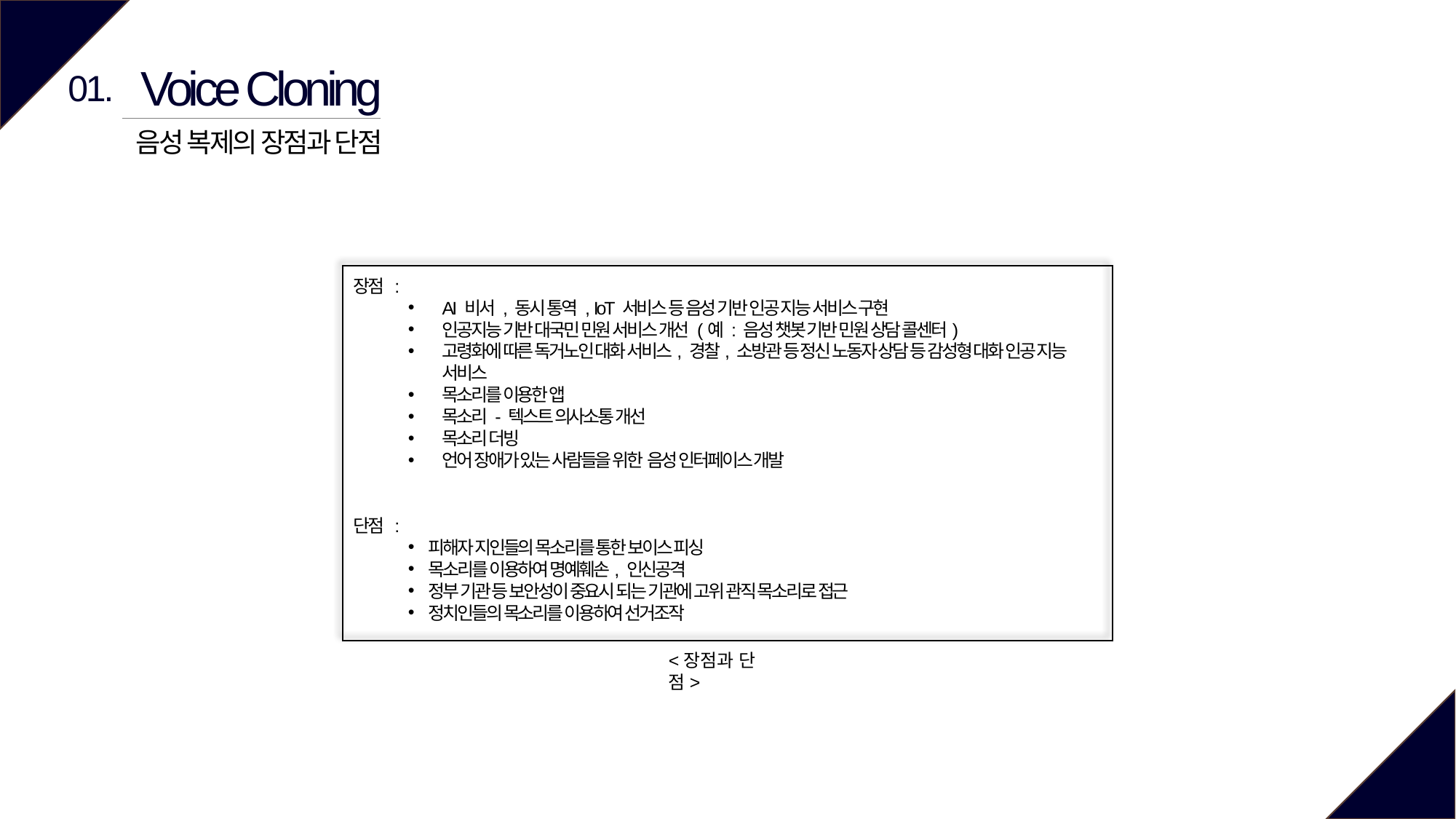

Voice Cloning
01.
음성 복제의 장점과 단점

장점  :
AI 비서 , 동시 통역 ,  IoT 서비스 등 음성 기반 인공 지능 서비스 구현
인공지능 기반 대국민 민원 서비스 개선 (예 : 음성 챗봇 기반 민원 상담 콜센터)
고령화에 따른 독거노인 대화 서비스, 경찰, 소방관 등 정신 노동자 상담 등 감성형 대화 인공 지능 서비스
목소리를 이용한 앱
목소리 - 텍스트 의사소통 개선
목소리 더빙
언어 장애가 있는 사람들을 위한  음성 인터페이스 개발

단점  :
피해자 지인들의 목소리를 통한 보이스 피싱
목소리를 이용하여 명예훼손, 인신공격
정부 기관 등 보안성이 중요시 되는 기관에 고위 관직 목소리로 접근
정치인들의 목소리를 이용하여 선거조작

<장점과 단점>